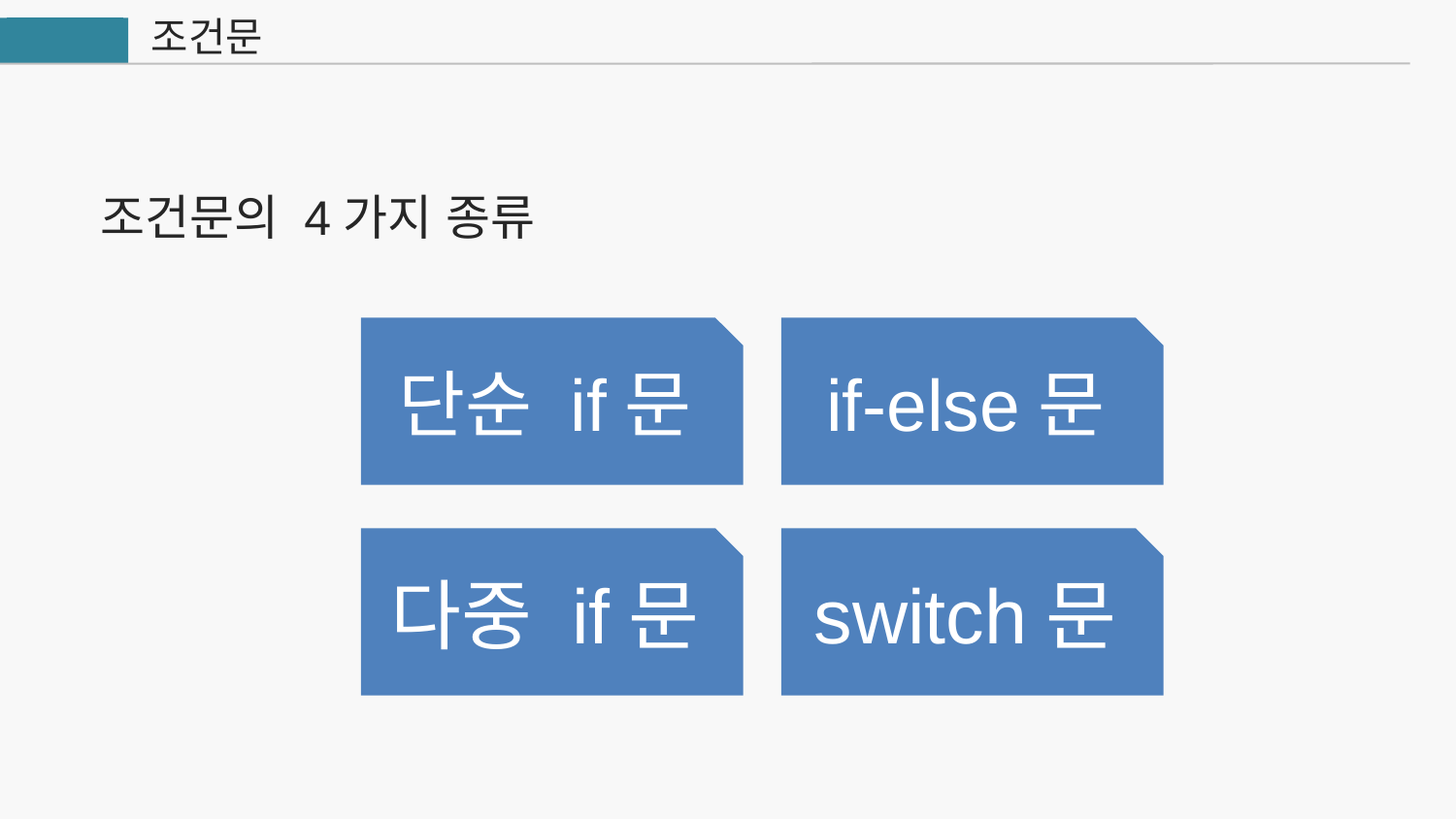

조건문

자바
조건문의 4가지 종류
단순 if문
if-else문
다중 if문
switch문